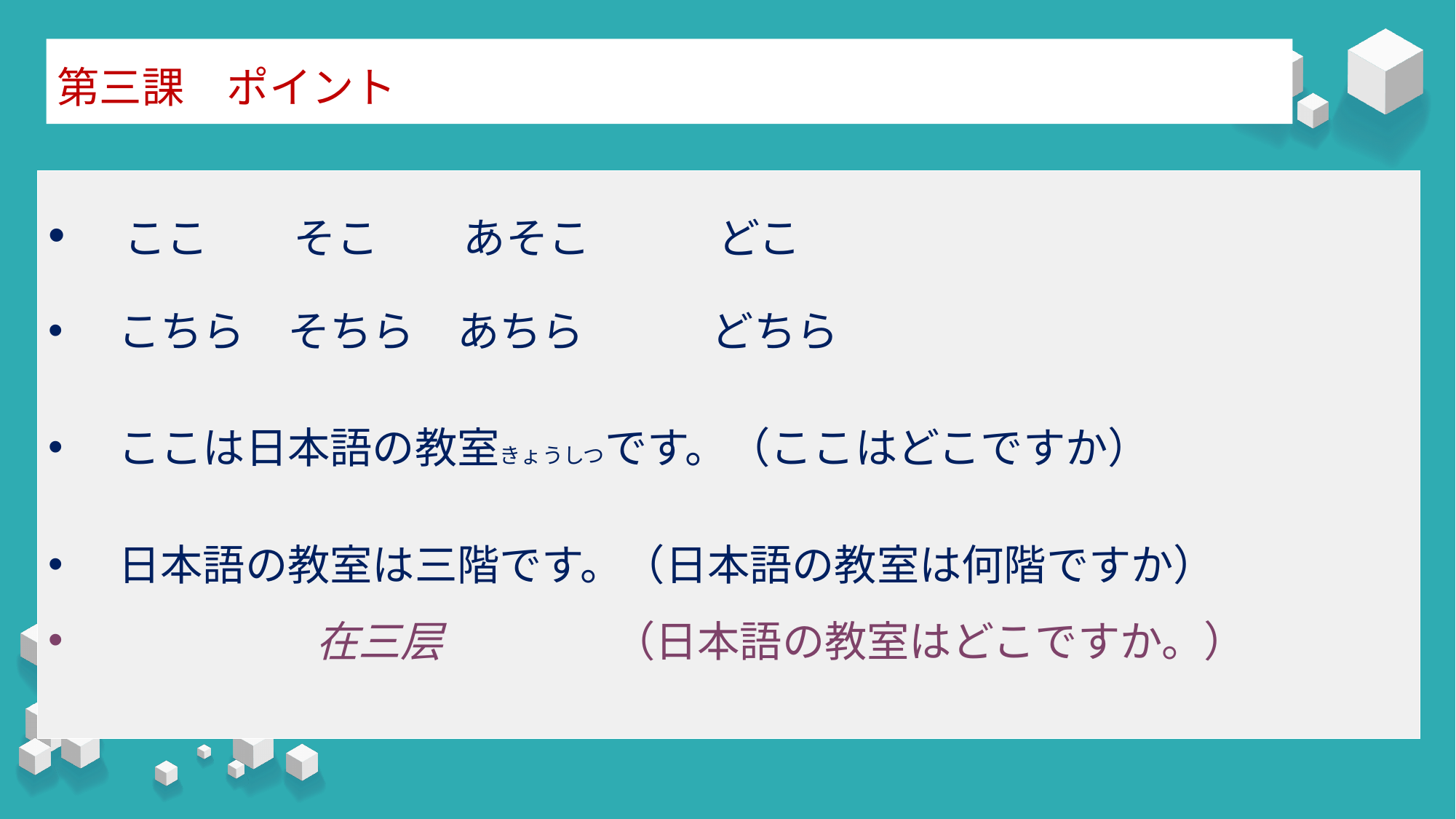

# 第三課　ポイント
　ここ　　そこ　　あそこ　　　どこ
　こちら　そちら　あちら　　　どちら
　ここは日本語の教室きょうしつです。（ここはどこですか）
　日本語の教室は三階です。（日本語の教室は何階ですか）
　　　　　   在三层　　　　（日本語の教室はどこですか。）